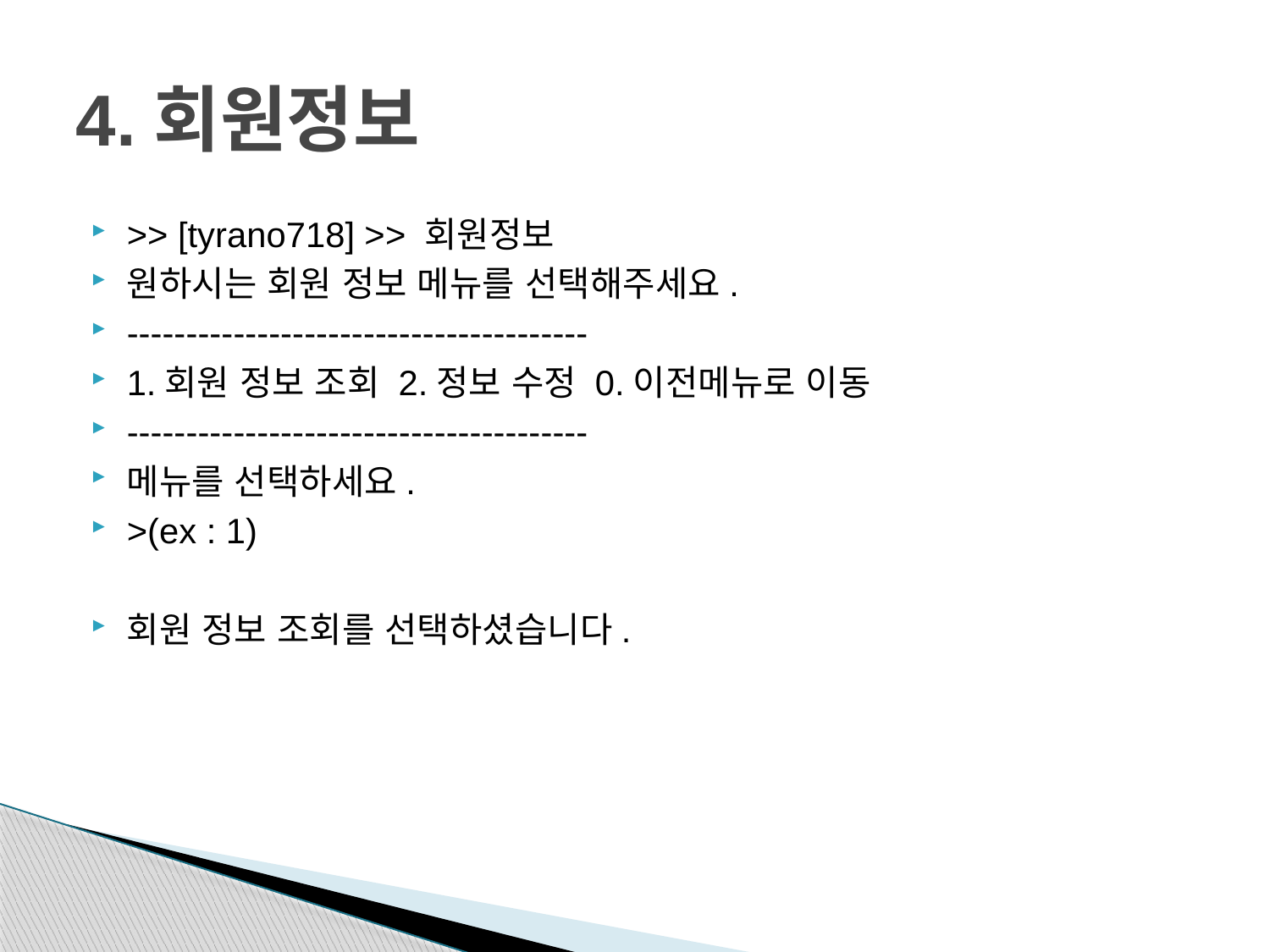

# 4.회원정보
>> [tyrano718] >> 회원정보
원하시는 회원 정보 메뉴를 선택해주세요.
---------------------------------------
1.회원 정보 조회 2.정보 수정 0.이전메뉴로 이동
---------------------------------------
메뉴를 선택하세요.
>(ex : 1)

회원 정보 조회를 선택하셨습니다.